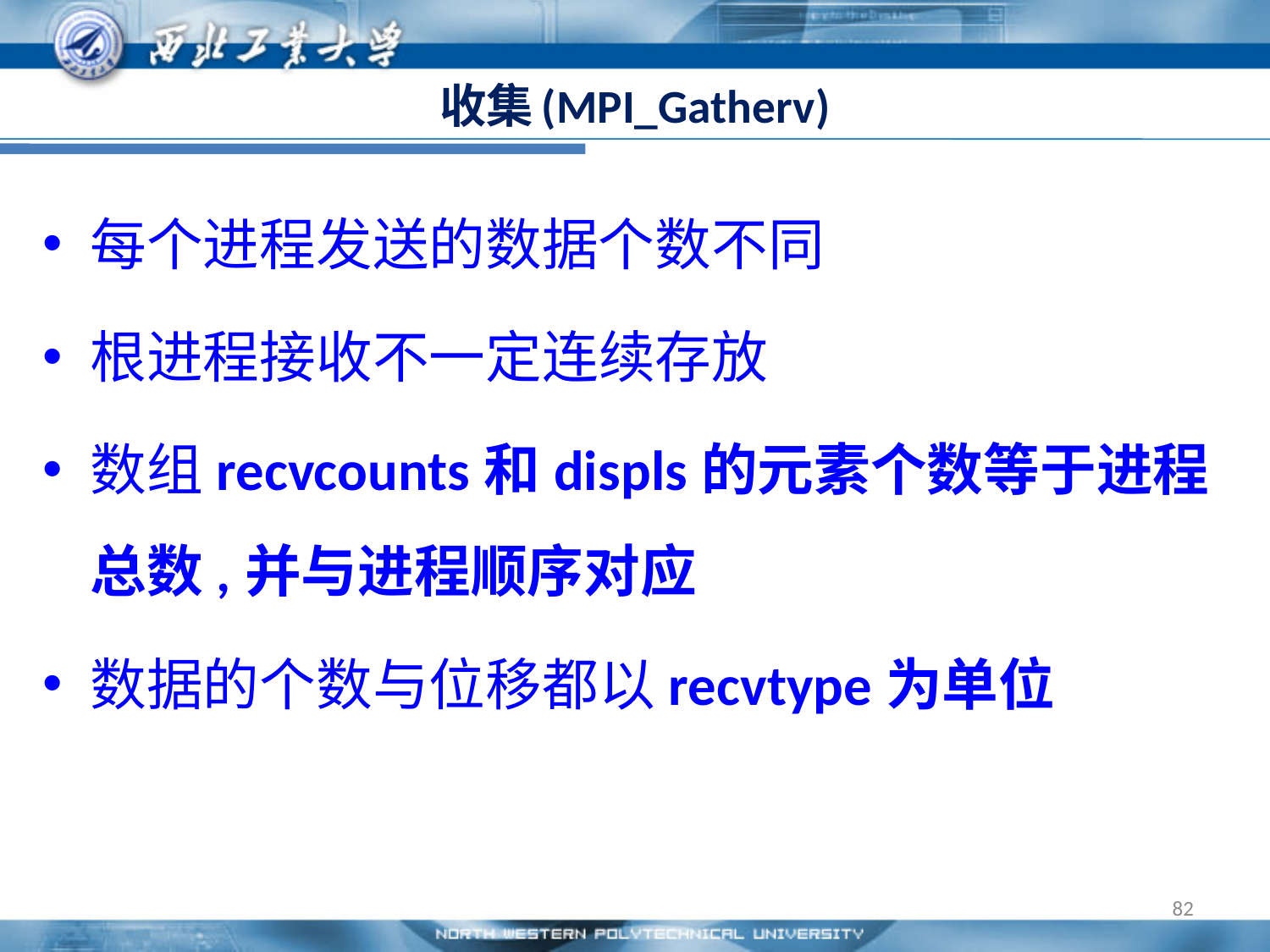

# 收集(MPI_Gatherv)
每个进程发送的数据个数不同
根进程接收不一定连续存放
数组recvcounts和displs的元素个数等于进程总数,并与进程顺序对应
数据的个数与位移都以recvtype为单位

82